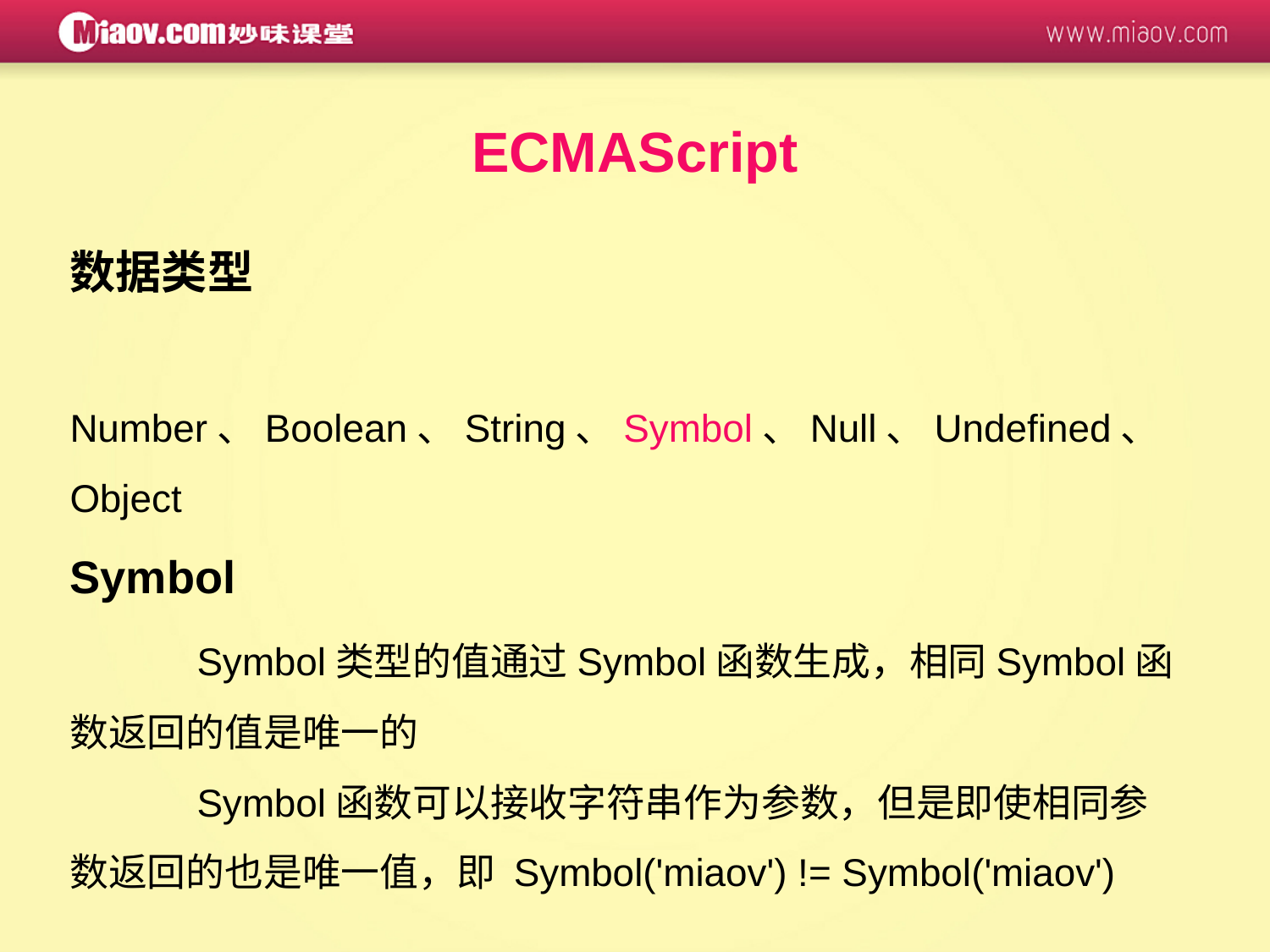

ECMAScript
数据类型
	Number、Boolean、String、Symbol、Null、Undefined、Object
Symbol
	Symbol类型的值通过Symbol函数生成，相同Symbol函数返回的值是唯一的
	Symbol函数可以接收字符串作为参数，但是即使相同参数返回的也是唯一值，即 Symbol('miaov') != Symbol('miaov')